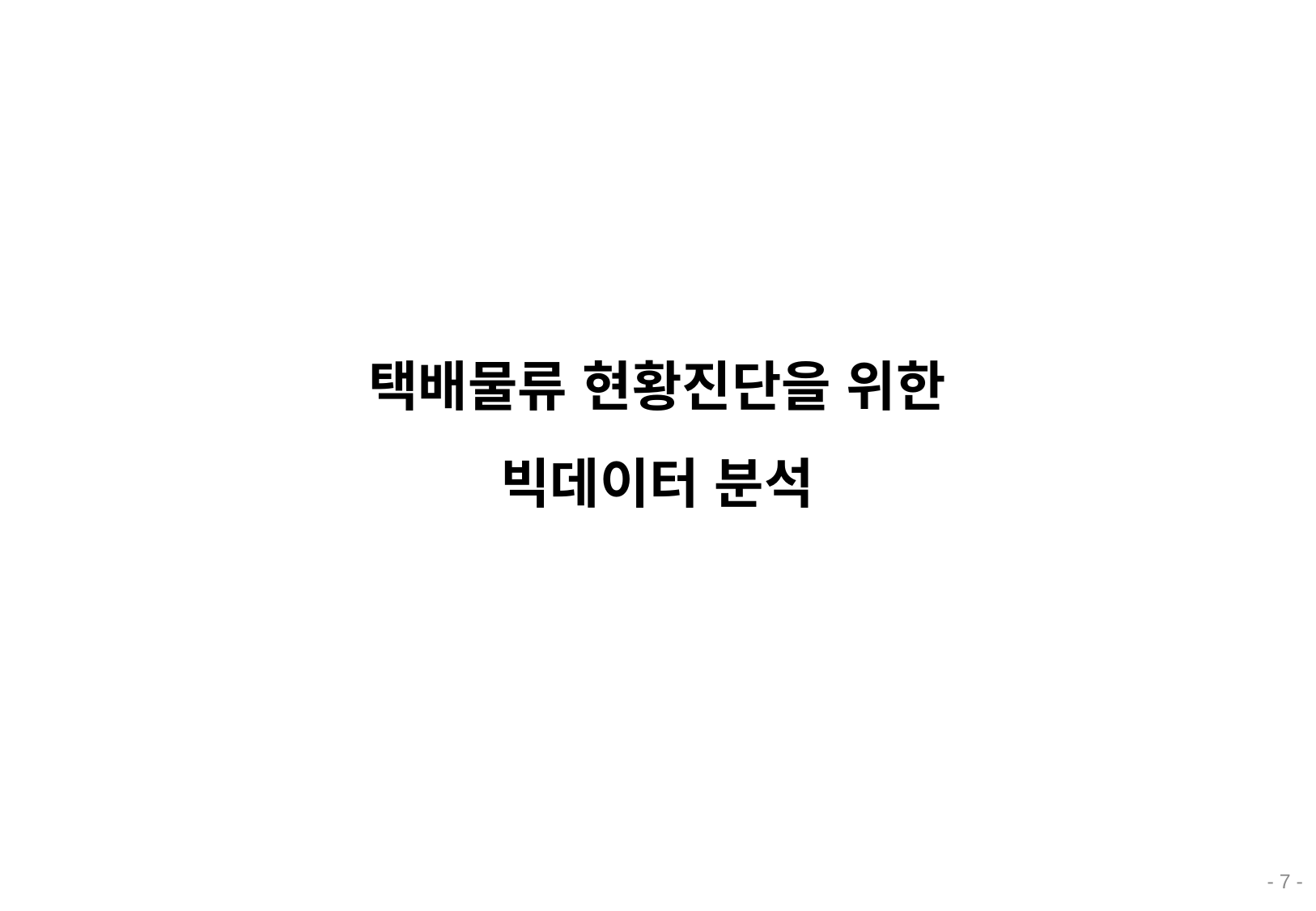

# 택배물류 현황진단을 위한 빅데이터 분석
- 7 -